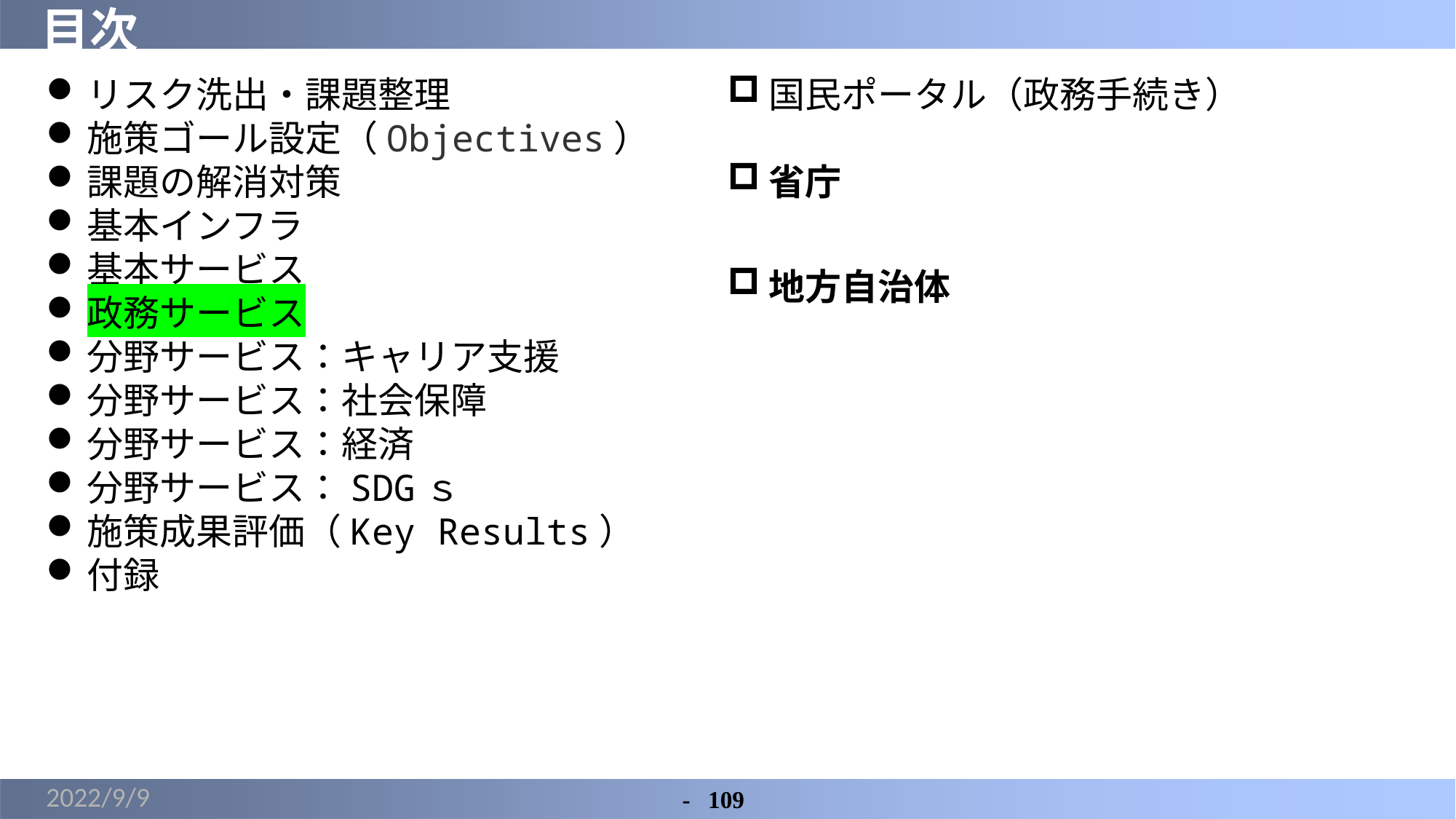

# 目次
リスク洗出・課題整理
施策ゴール設定（Objectives）
課題の解消対策
基本インフラ
基本サービス
政務サービス
分野サービス：キャリア支援
分野サービス：社会保障
分野サービス：経済
分野サービス：SDGｓ
施策成果評価（Key Results）
付録
国民ポータル（政務手続き）

省庁

地方自治体

2022/9/9
-	109　-